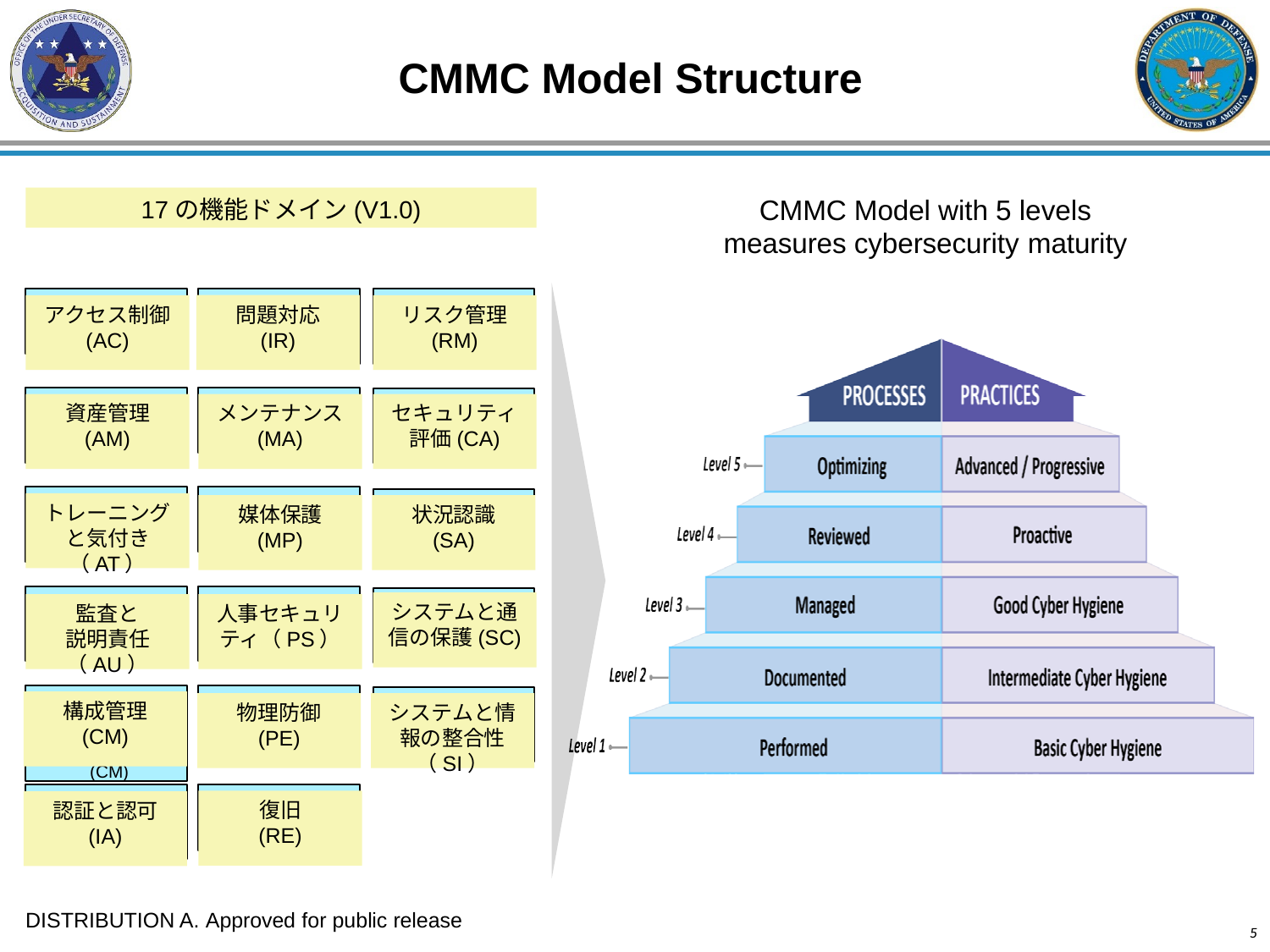

# CMMC Model Structure
17の機能ドメイン(V1.0)
CMMC Model with 5 levels  measures cybersecurity maturity
17 Capability Domains (v1.0)

Access Control  (AC)
Incident  Response  (IR)
Risk  Management  (RM)
問題対応
(IR)
アクセス制御
(AC)
リスク管理
(RM)
Asset  Management  (AM)

Maintenance  (MA)
Security  Assessment  (CA)
資産管理
(AM)
メンテナンス
(MA)
セキュリティ評価(CA)
Awareness and  Training
(AT)

Media Protection  (MP)
Situational  Awareness  (SA)
トレーニングと気付き（AT）
媒体保護
(MP)
状況認識
(SA)
Audit and  Accountability  (AU)
Personnel  Security  (PS)
System and  Communications  Protection (SC)
システムと通信の保護(SC)
監査と
説明責任
（AU）
人事セキュリティ（PS）
Configuration  Management  (CM)
Physical  Protection  (PE)
System and  Information  Integrity (SI)
構成管理
(CM)
物理防御
(PE)
システムと情報の整合性
（SI）
Identification and  Authentication  (IA)

Recovery  (RE)
復旧
(RE)
認証と認可
(IA)
DISTRIBUTION A. Approved for public release
5